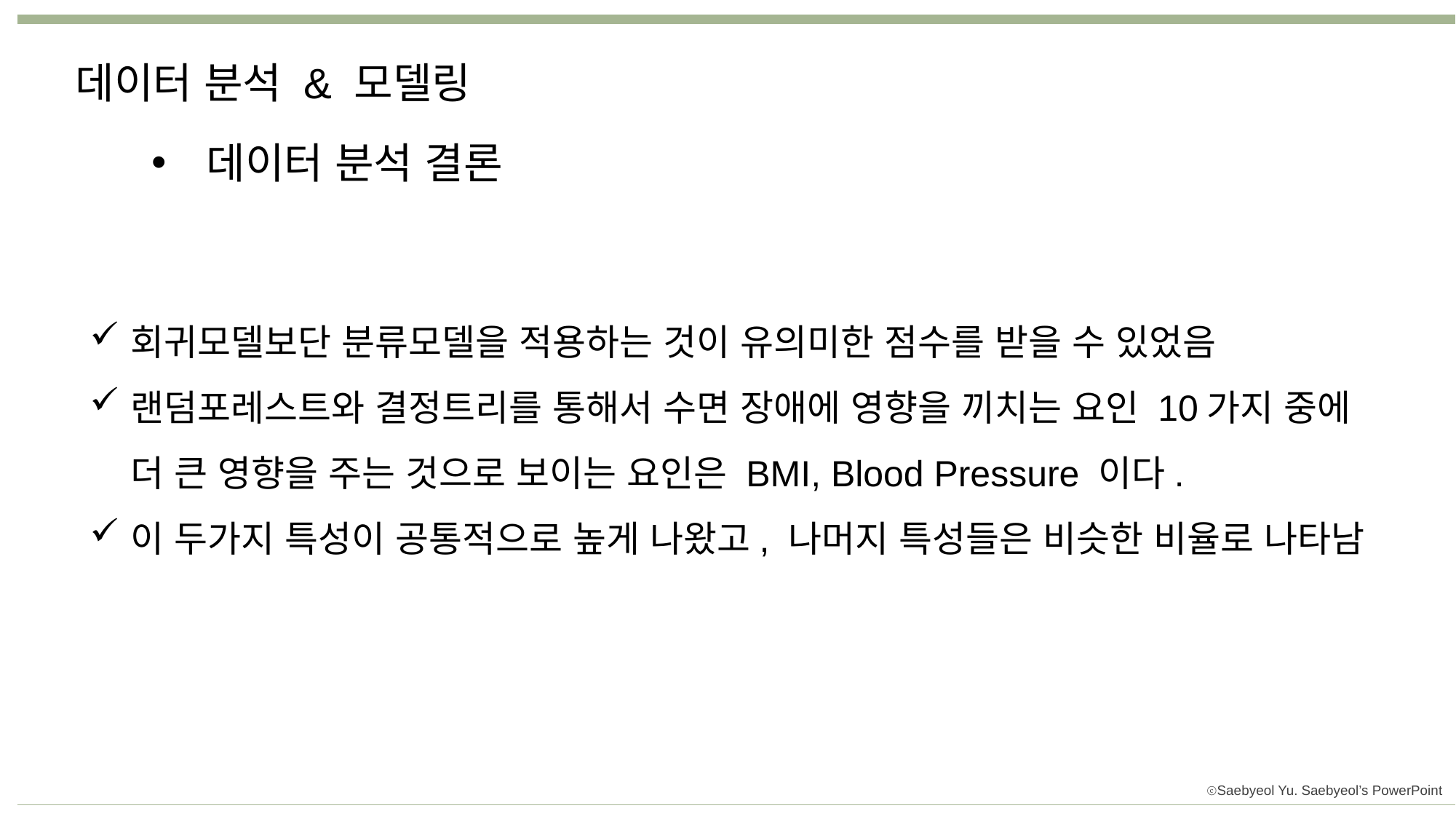

데이터 분석 & 모델링
데이터 분석 결론
회귀모델보단 분류모델을 적용하는 것이 유의미한 점수를 받을 수 있었음
랜덤포레스트와 결정트리를 통해서 수면 장애에 영향을 끼치는 요인 10가지 중에 더 큰 영향을 주는 것으로 보이는 요인은 BMI, Blood Pressure 이다.
이 두가지 특성이 공통적으로 높게 나왔고, 나머지 특성들은 비슷한 비율로 나타남